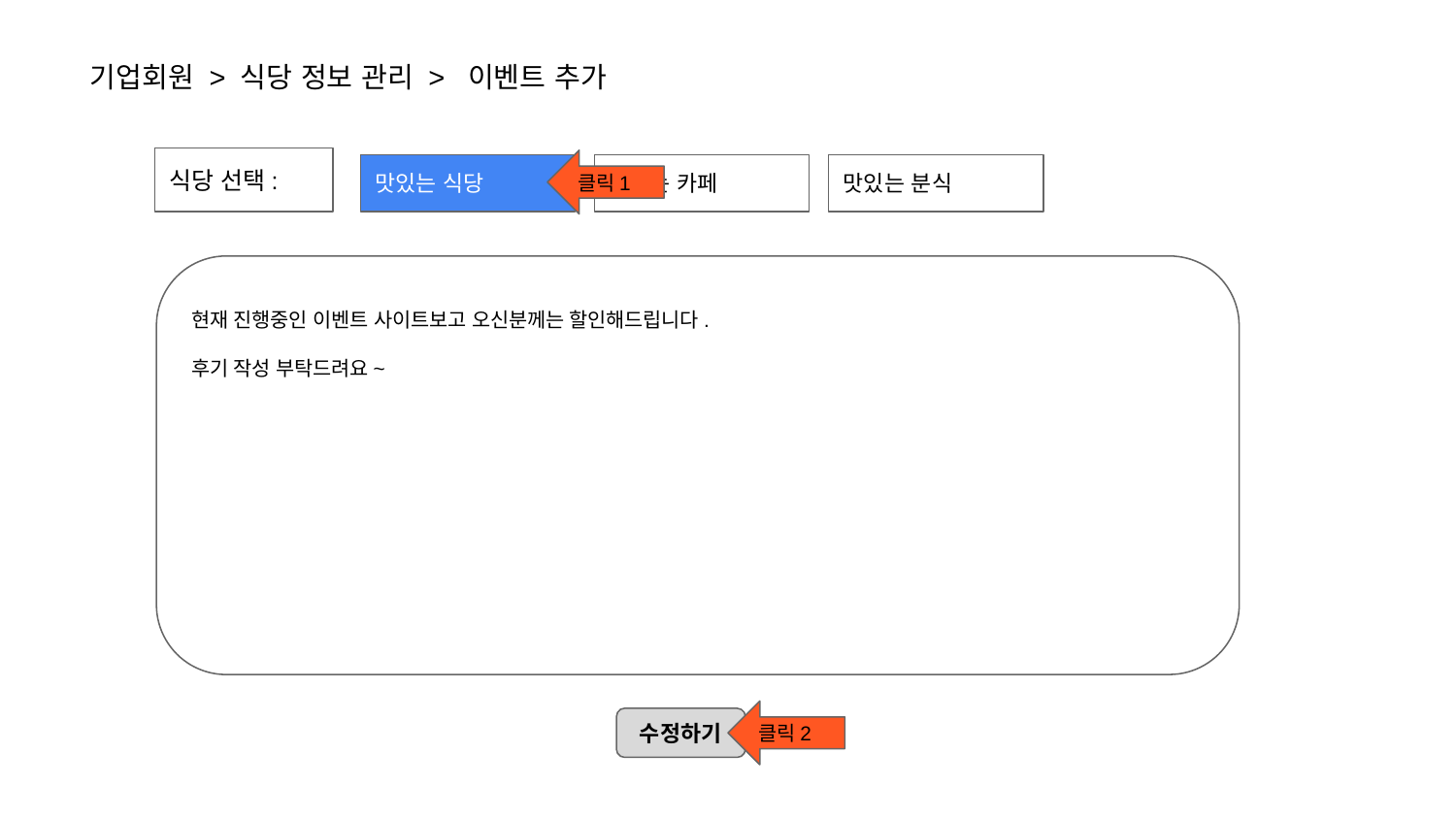

기업회원 > 식당 정보 관리 >  이벤트 추가
식당 선택:
클릭1
맛있는 식당
맛있는 카페
맛있는 분식
현재 진행중인 이벤트 사이트보고 오신분께는 할인해드립니다.

후기 작성 부탁드려요~

클릭2
수정하기